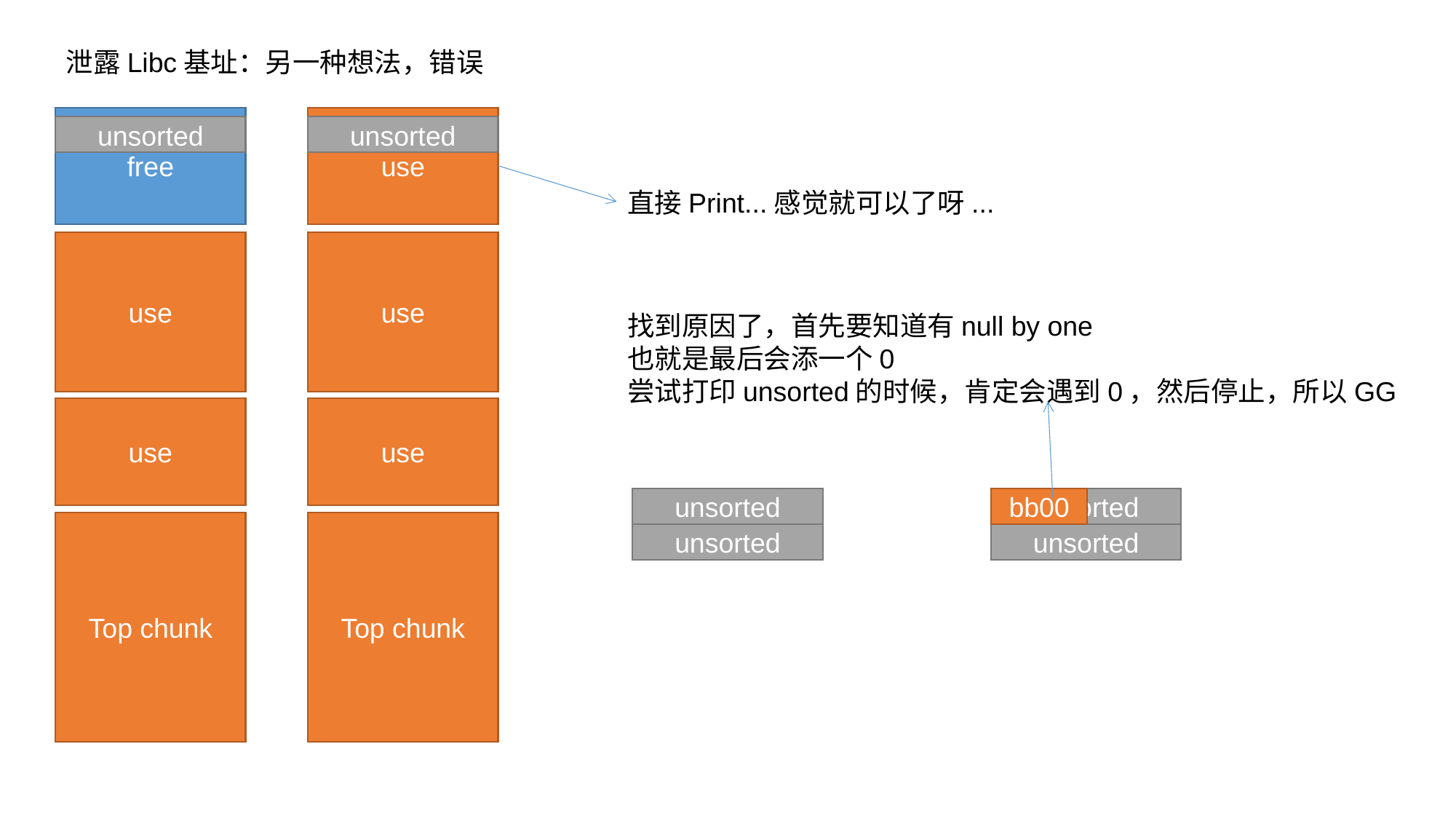

泄露Libc基址：另一种想法，错误
free
use
unsorted
unsorted
直接Print...感觉就可以了呀...
use
use
找到原因了，首先要知道有null by one
也就是最后会添一个0
尝试打印unsorted的时候，肯定会遇到0，然后停止，所以GG
use
use
unsorted
unsorted
bb00
Top chunk
Top chunk
unsorted
unsorted